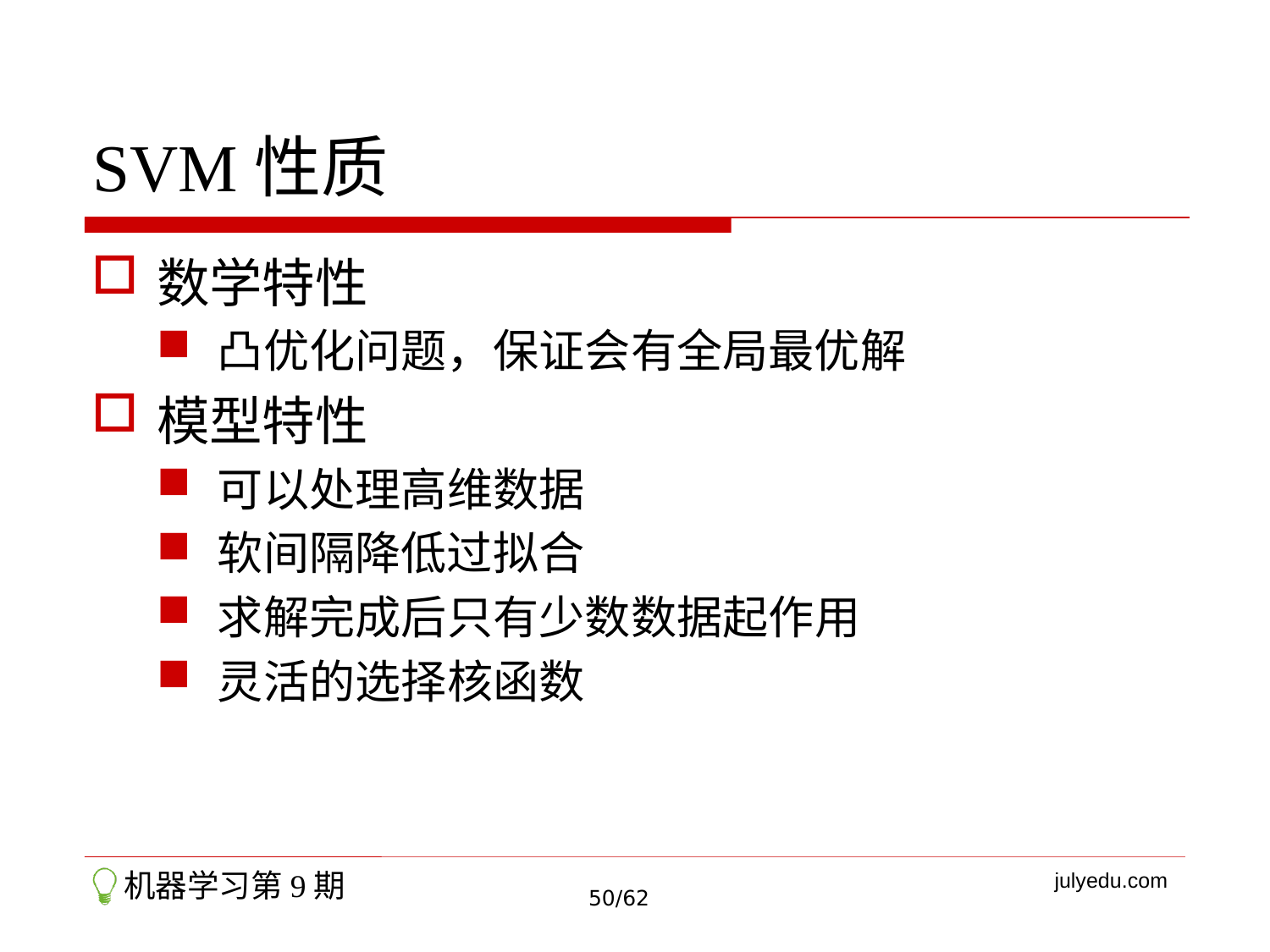

# SVM性质
数学特性
凸优化问题，保证会有全局最优解
模型特性
可以处理高维数据
软间隔降低过拟合
求解完成后只有少数数据起作用
灵活的选择核函数